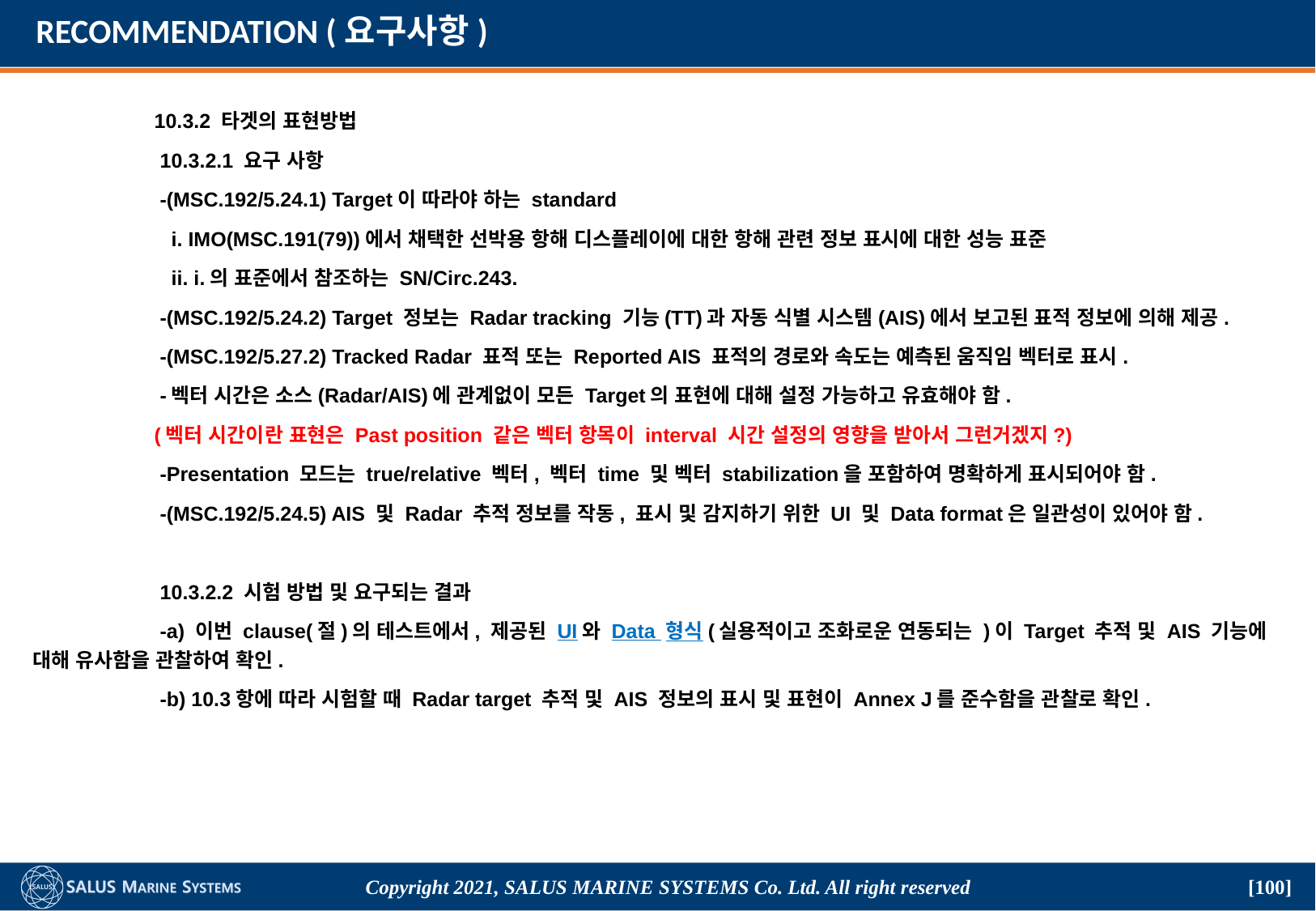

# RECOMMENDATION (요구사항)
	10.3.2 타겟의 표현방법
	 10.3.2.1 요구 사항
	 -(MSC.192/5.24.1) Target이 따라야 하는 standard
	   i. IMO(MSC.191(79))에서 채택한 선박용 항해 디스플레이에 대한 항해 관련 정보 표시에 대한 성능 표준
	   ii. i.의 표준에서 참조하는 SN/Circ.243.
	 -(MSC.192/5.24.2) Target 정보는 Radar tracking 기능(TT)과 자동 식별 시스템(AIS)에서 보고된 표적 정보에 의해 제공.
	 -(MSC.192/5.27.2) Tracked Radar 표적 또는 Reported AIS 표적의 경로와 속도는 예측된 움직임 벡터로 표시.
	 -벡터 시간은 소스(Radar/AIS)에 관계없이 모든 Target의 표현에 대해 설정 가능하고 유효해야 함.
	(벡터 시간이란 표현은 Past position 같은 벡터 항목이 interval 시간 설정의 영향을 받아서 그런거겠지?)
	 -Presentation 모드는 true/relative 벡터, 벡터 time 및 벡터 stabilization을 포함하여 명확하게 표시되어야 함.
	 -(MSC.192/5.24.5) AIS 및 Radar 추적 정보를 작동, 표시 및 감지하기 위한 UI 및 Data format은 일관성이 있어야 함.

	 10.3.2.2 시험 방법 및 요구되는 결과
	 -a) 이번 clause(절)의 테스트에서, 제공된 UI와 Data 형식(실용적이고 조화로운 연동되는 )이 Target 추적 및 AIS 기능에 대해 유사함을 관찰하여 확인.
	 -b) 10.3항에 따라 시험할 때 Radar target 추적 및 AIS 정보의 표시 및 표현이 Annex J를 준수함을 관찰로 확인.
Copyright 2021, SALUS Marine Systems Co. Ltd. All right reserved
[100]